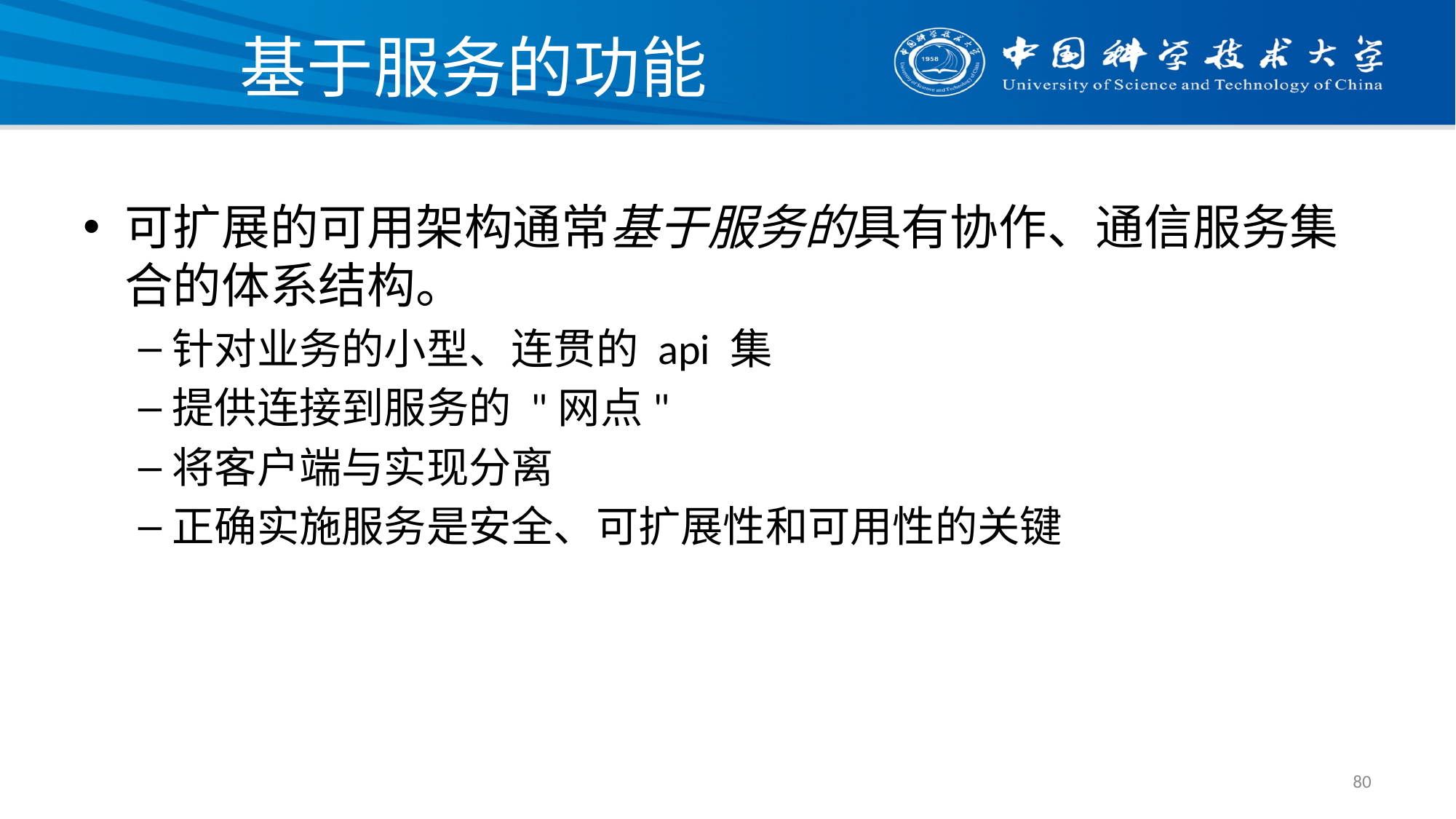

# 基于服务的功能
可扩展的可用架构通常基于服务的具有协作、通信服务集合的体系结构。
针对业务的小型、连贯的 api 集
提供连接到服务的 "网点"
将客户端与实现分离
正确实施服务是安全、可扩展性和可用性的关键
80